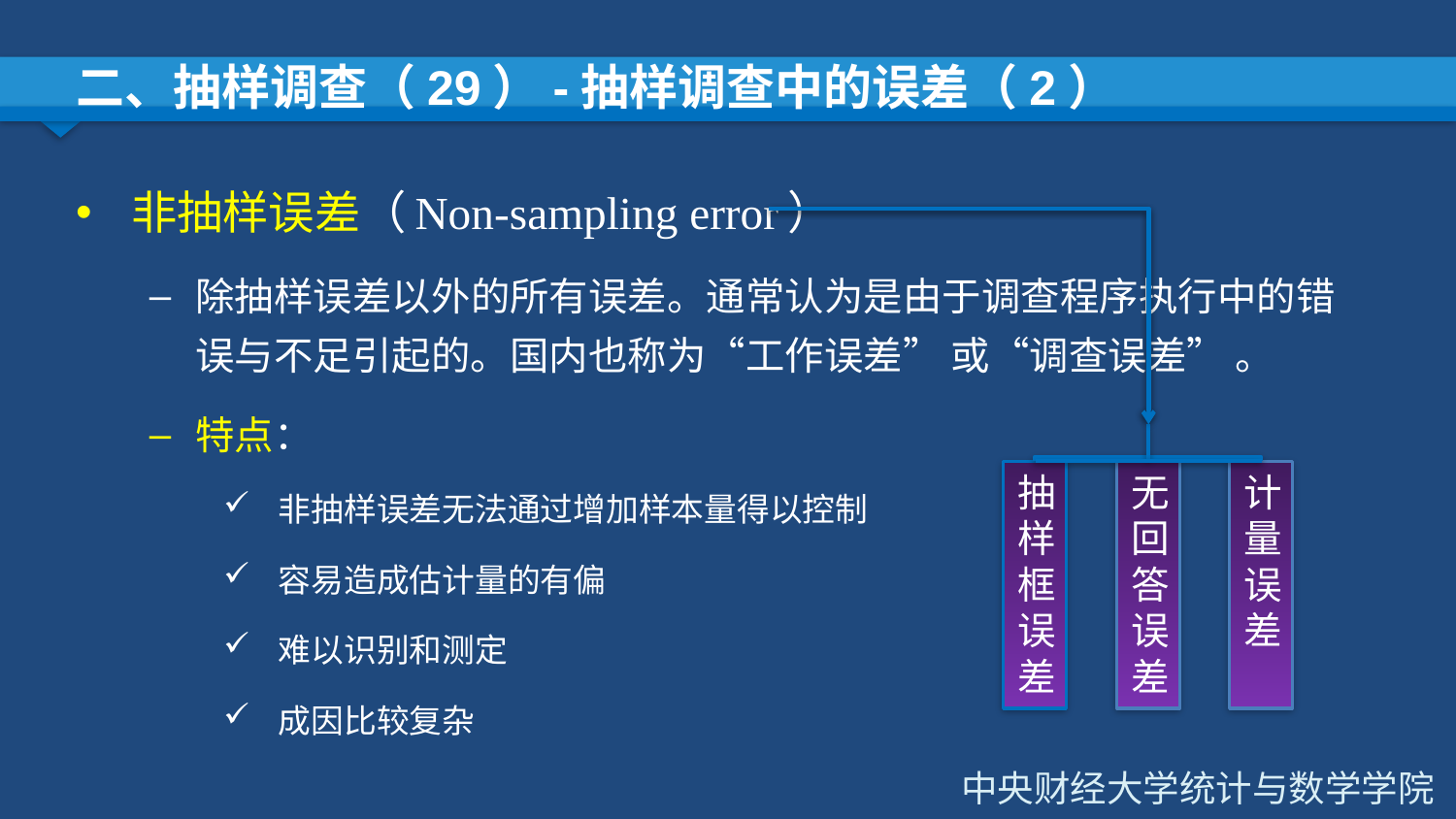

# 二、抽样调查（29）-抽样调查中的误差（2）
非抽样误差（Non-sampling error）
除抽样误差以外的所有误差。通常认为是由于调查程序执行中的错误与不足引起的。国内也称为“工作误差” 或“调查误差” 。
特点：
非抽样误差无法通过增加样本量得以控制
容易造成估计量的有偏
难以识别和测定
成因比较复杂
抽
样
框
误
差
无回答
误
差
计量
误
差